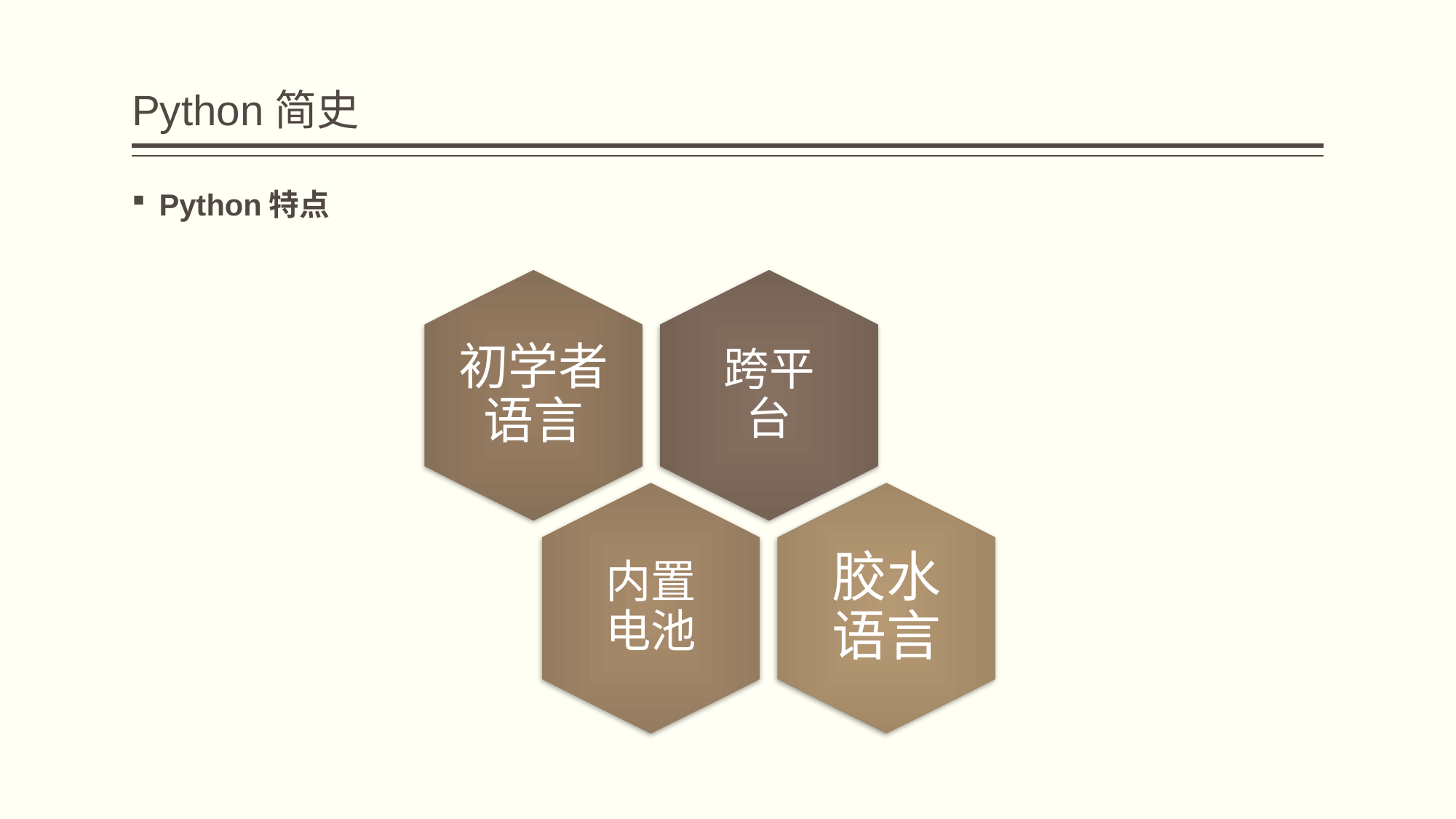

# Python简史
Python特点
跨平台
初学者语言
内置电池
胶水语言